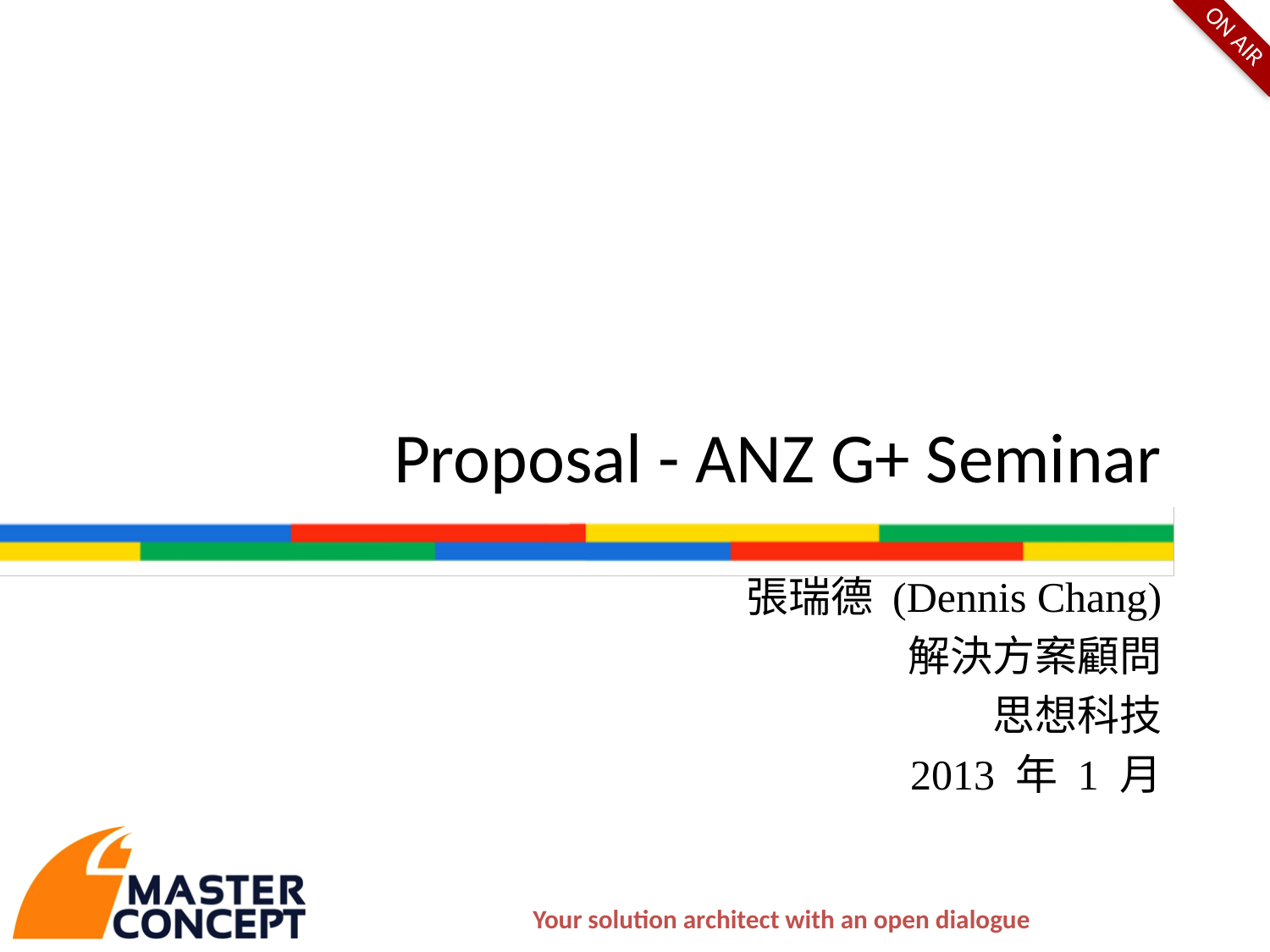

# Proposal - ANZ G+ Seminar
張瑞德 (Dennis Chang)
解決方案顧問
思想科技
2013 年 1 月